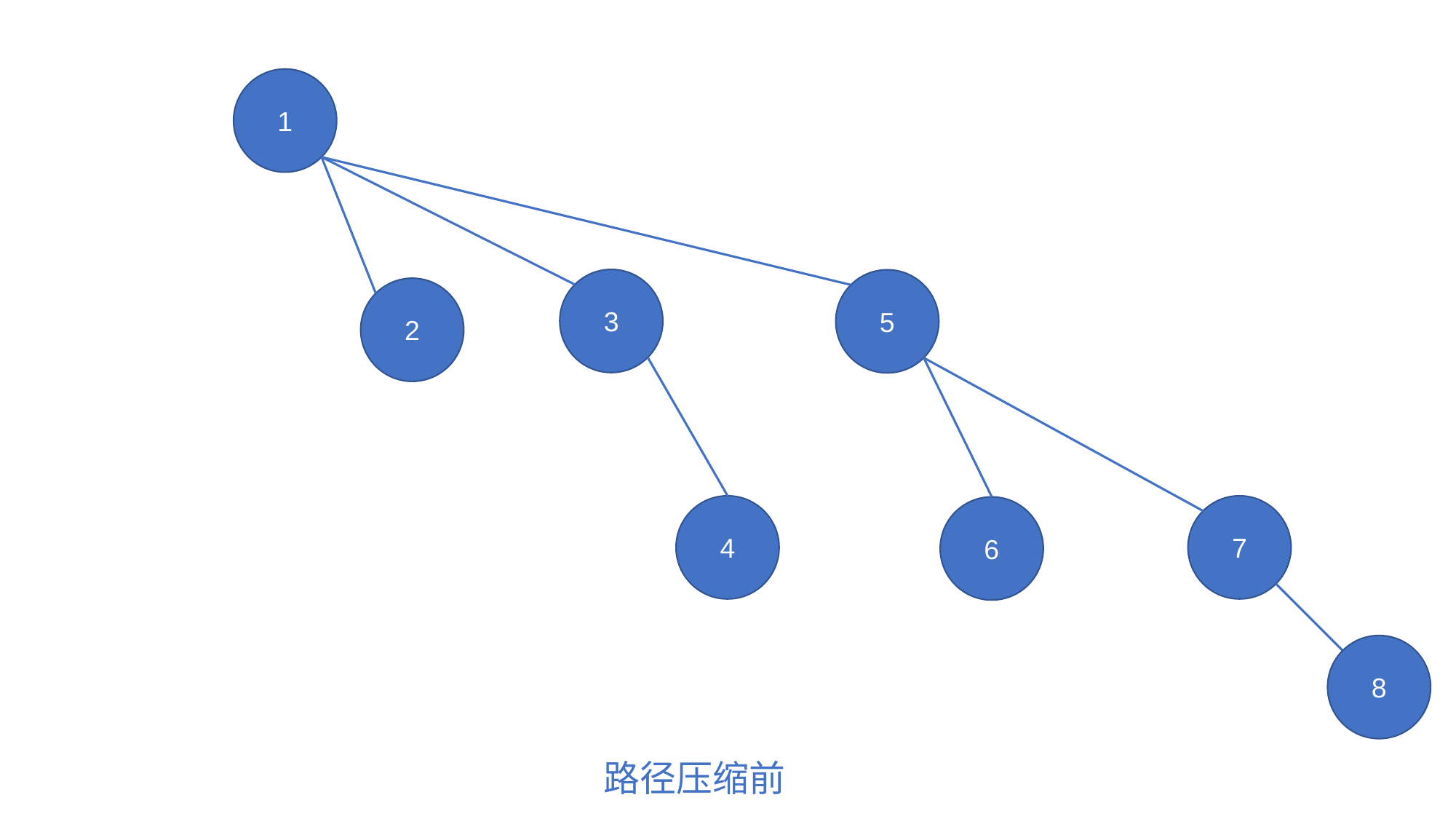

1
3
5
2
4
7
6
8
路径压缩前